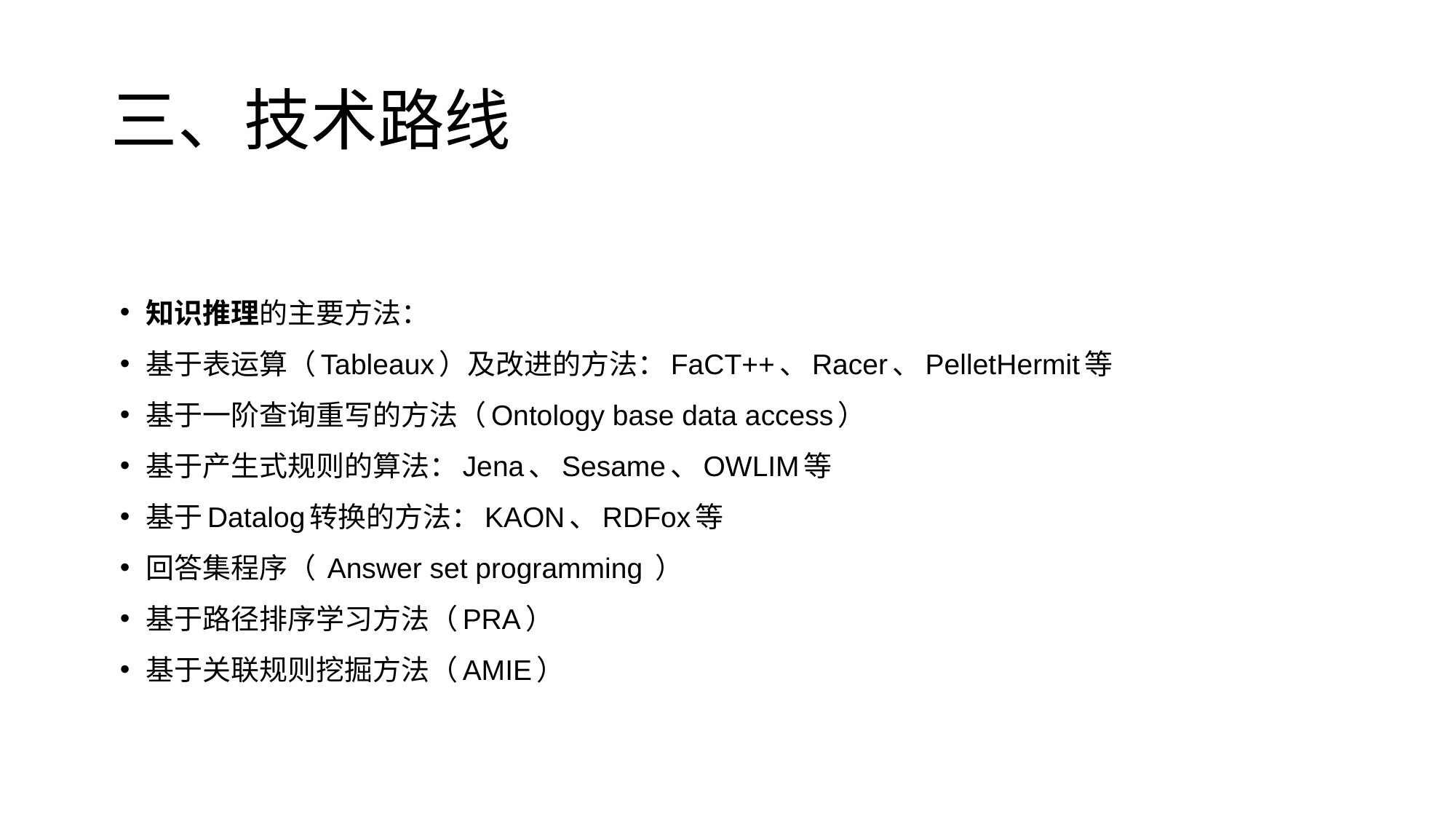

# 三、技术路线
知识推理的主要方法：
基于表运算（Tableaux）及改进的方法：FaCT++、Racer、PelletHermit等
基于一阶查询重写的方法（Ontology base data access）
基于产生式规则的算法：Jena、Sesame、OWLIM等
基于Datalog转换的方法：KAON、RDFox等
回答集程序（ Answer set programming ）
基于路径排序学习方法（PRA）
基于关联规则挖掘方法（AMIE）